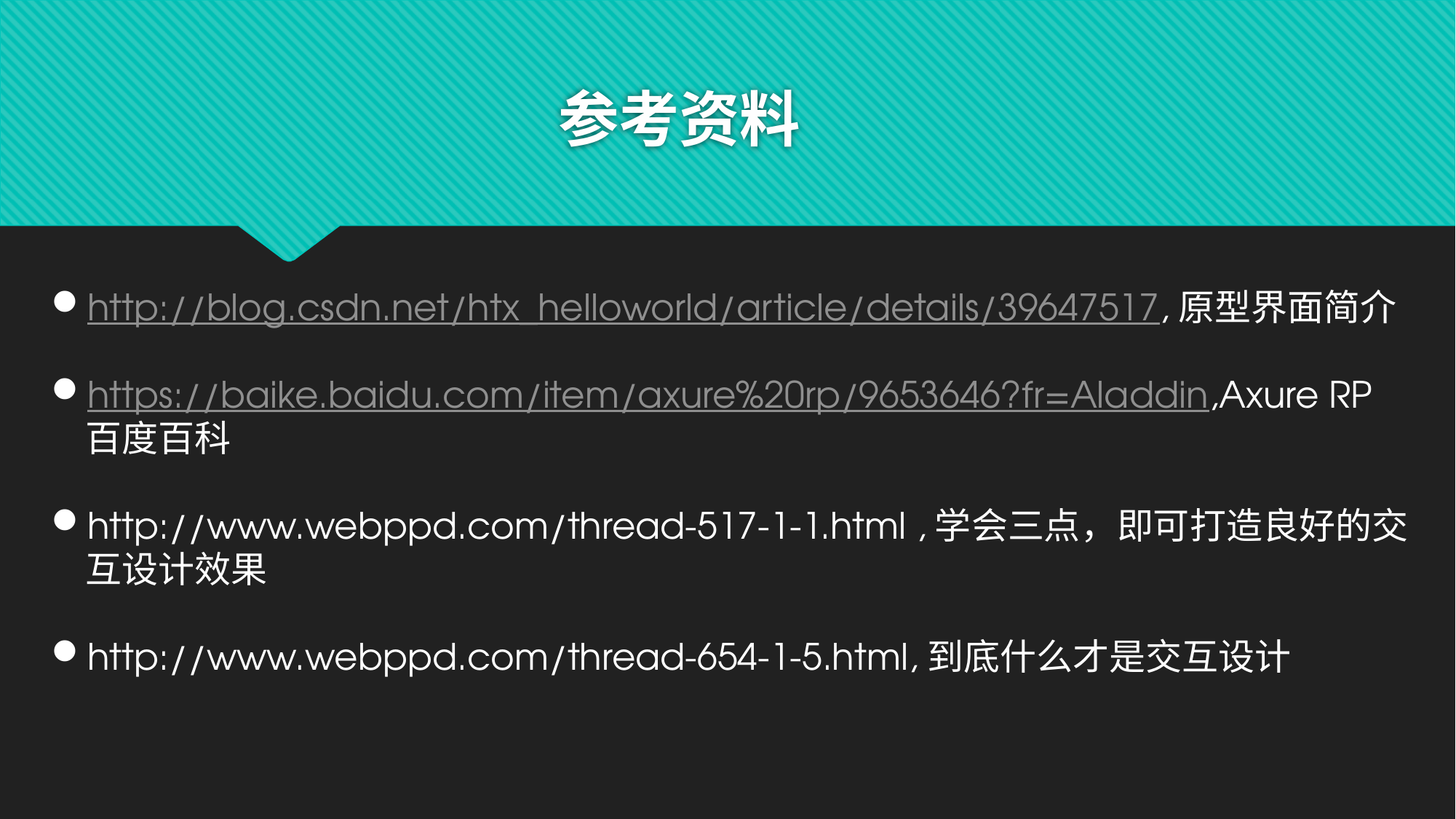

# 参考资料
http://blog.csdn.net/htx_helloworld/article/details/39647517,原型界面简介

https://baike.baidu.com/item/axure%20rp/9653646?fr=Aladdin,Axure RP 百度百科

http://www.webppd.com/thread-517-1-1.html ,学会三点，即可打造良好的交互设计效果

http://www.webppd.com/thread-654-1-5.html,到底什么才是交互设计